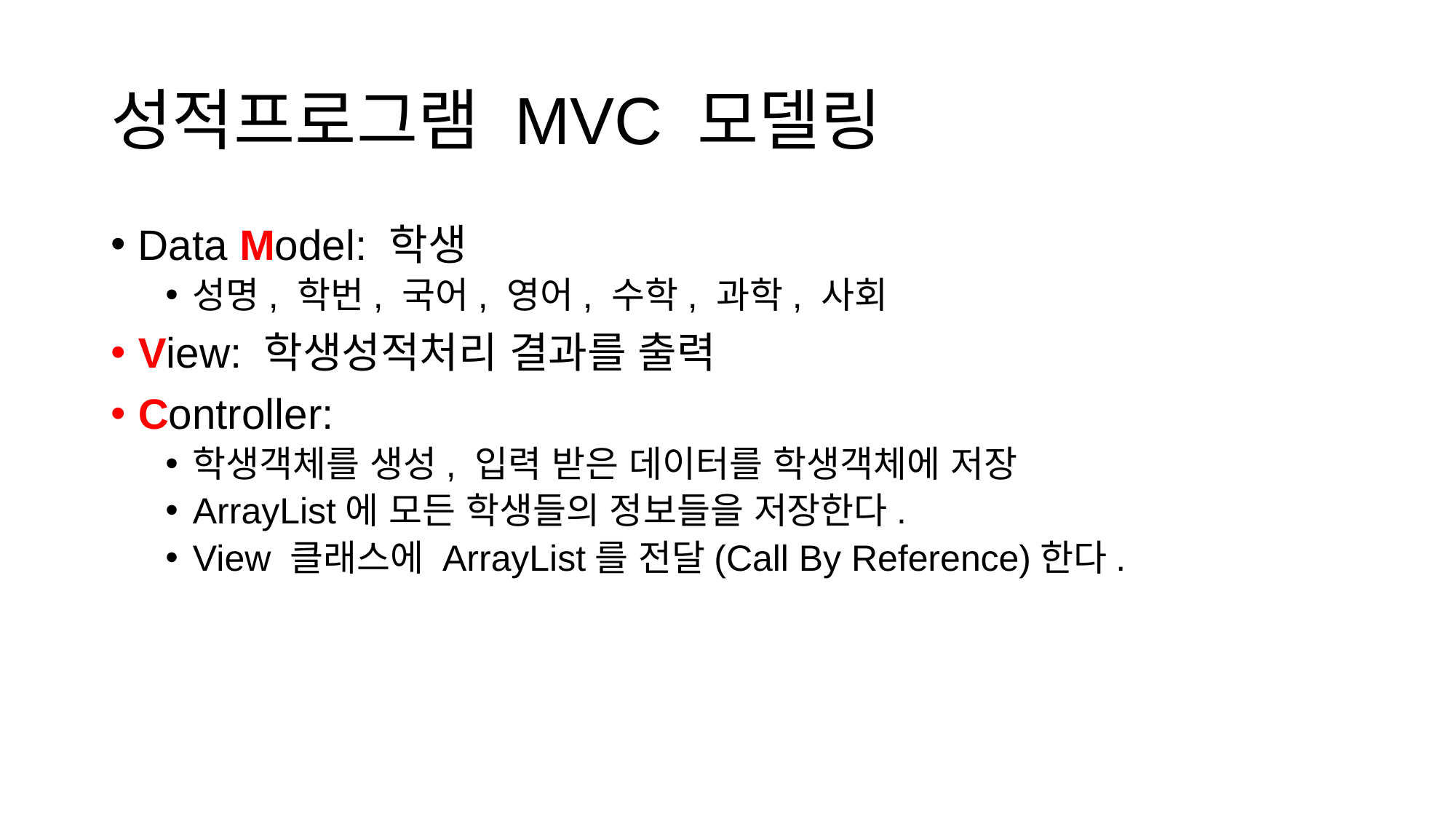

# 성적프로그램 MVC 모델링
Data Model: 학생
성명, 학번, 국어, 영어, 수학, 과학, 사회
View: 학생성적처리 결과를 출력
Controller:
학생객체를 생성, 입력 받은 데이터를 학생객체에 저장
ArrayList에 모든 학생들의 정보들을 저장한다.
View 클래스에 ArrayList를 전달(Call By Reference)한다.